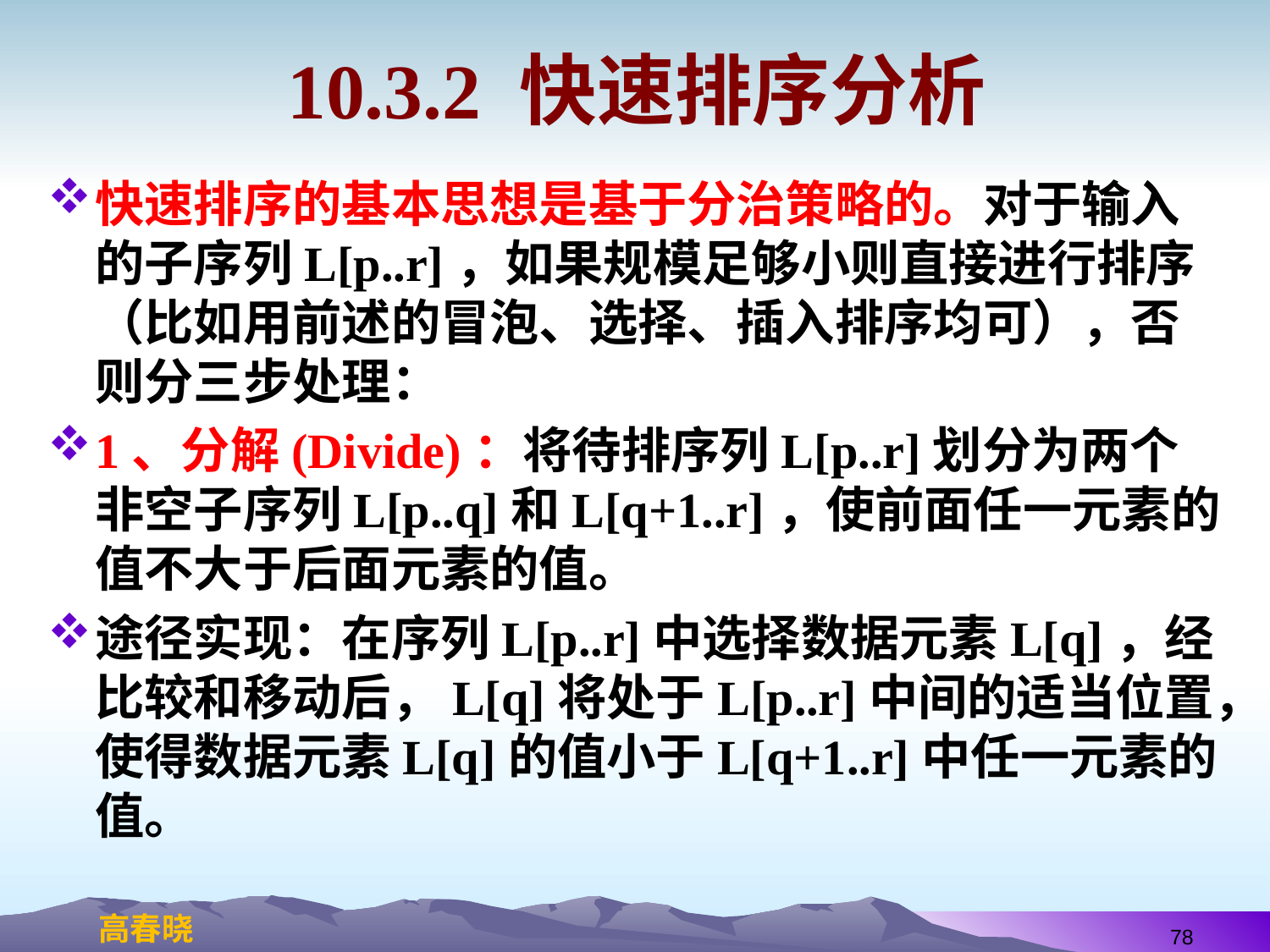

# 10.3.2 快速排序分析
快速排序的基本思想是基于分治策略的。对于输入的子序列L[p..r]，如果规模足够小则直接进行排序（比如用前述的冒泡、选择、插入排序均可），否则分三步处理：
1、分解(Divide)：将待排序列L[p..r]划分为两个非空子序列L[p..q]和L[q+1..r]，使前面任一元素的值不大于后面元素的值。
途径实现：在序列L[p..r]中选择数据元素L[q]，经比较和移动后，L[q]将处于L[p..r]中间的适当位置，使得数据元素L[q]的值小于L[q+1..r]中任一元素的值。
78